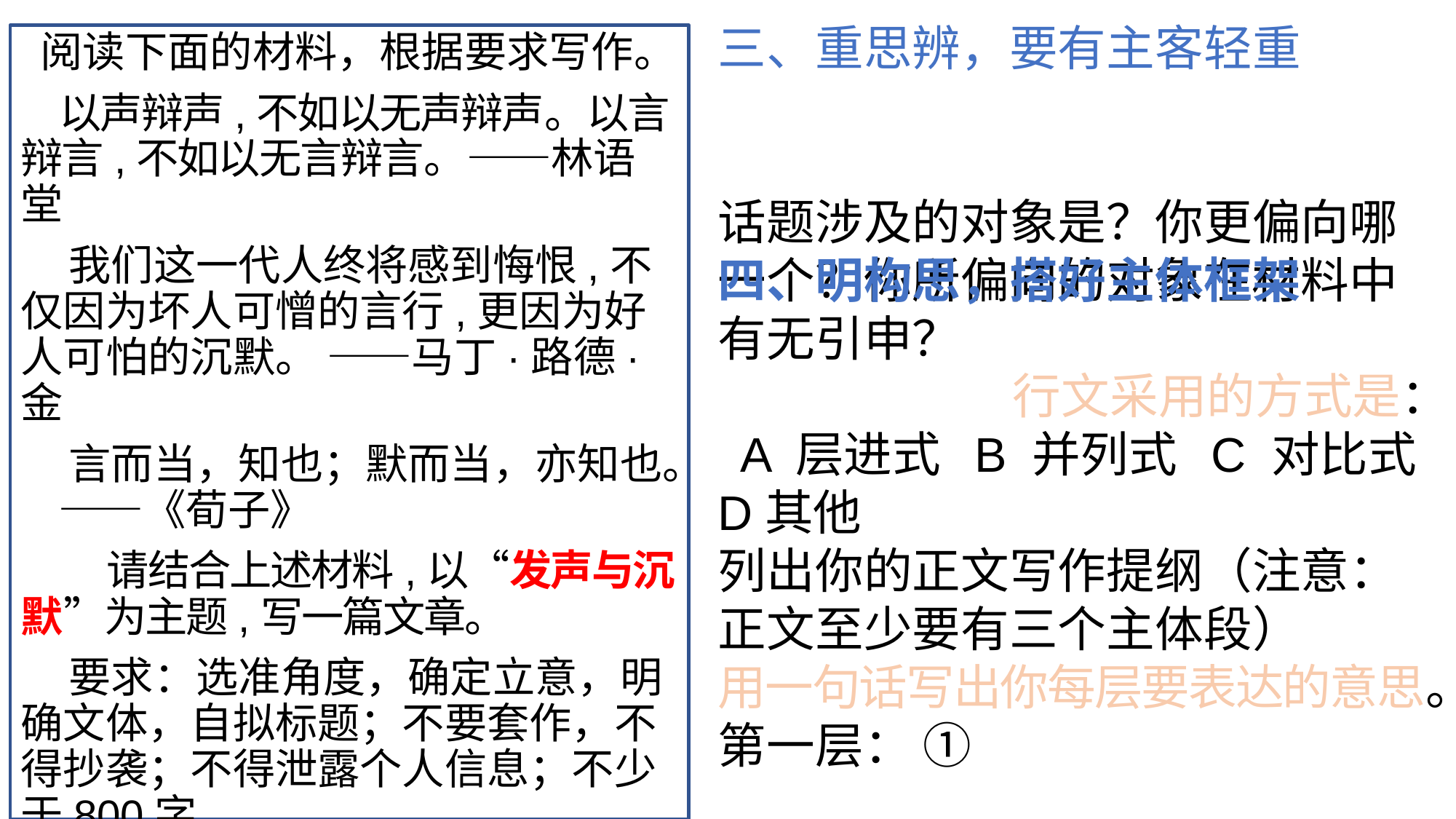

三、重思辨，要有主客轻重
话题涉及的对象是？你更偏向哪一个？你所偏向的对象在材料中有无引申？

 阅读下面的材料，根据要求写作。
   以声辩声,不如以无声辩声。以言辩言,不如以无言辩言。——林语堂
    我们这一代人终将感到悔恨,不仅因为坏人可憎的言行,更因为好人可怕的沉默。 ——马丁·路德·金
    言而当，知也；默而当，亦知也。    ——《荀子》
        请结合上述材料,以“发声与沉默”为主题,写一篇文章。
    要求：选准角度，确定立意，明确文体，自拟标题；不要套作，不得抄袭；不得泄露个人信息；不少于800字。
四、明构思，搭好主体框架                                                                                                         行文采用的方式是： A 层进式  B 并列式  C 对比式  D其他
列出你的正文写作提纲（注意：正文至少要有三个主体段）
用一句话写出你每层要表达的意思。
第一层： ①
第二层： ②
第三层： ③